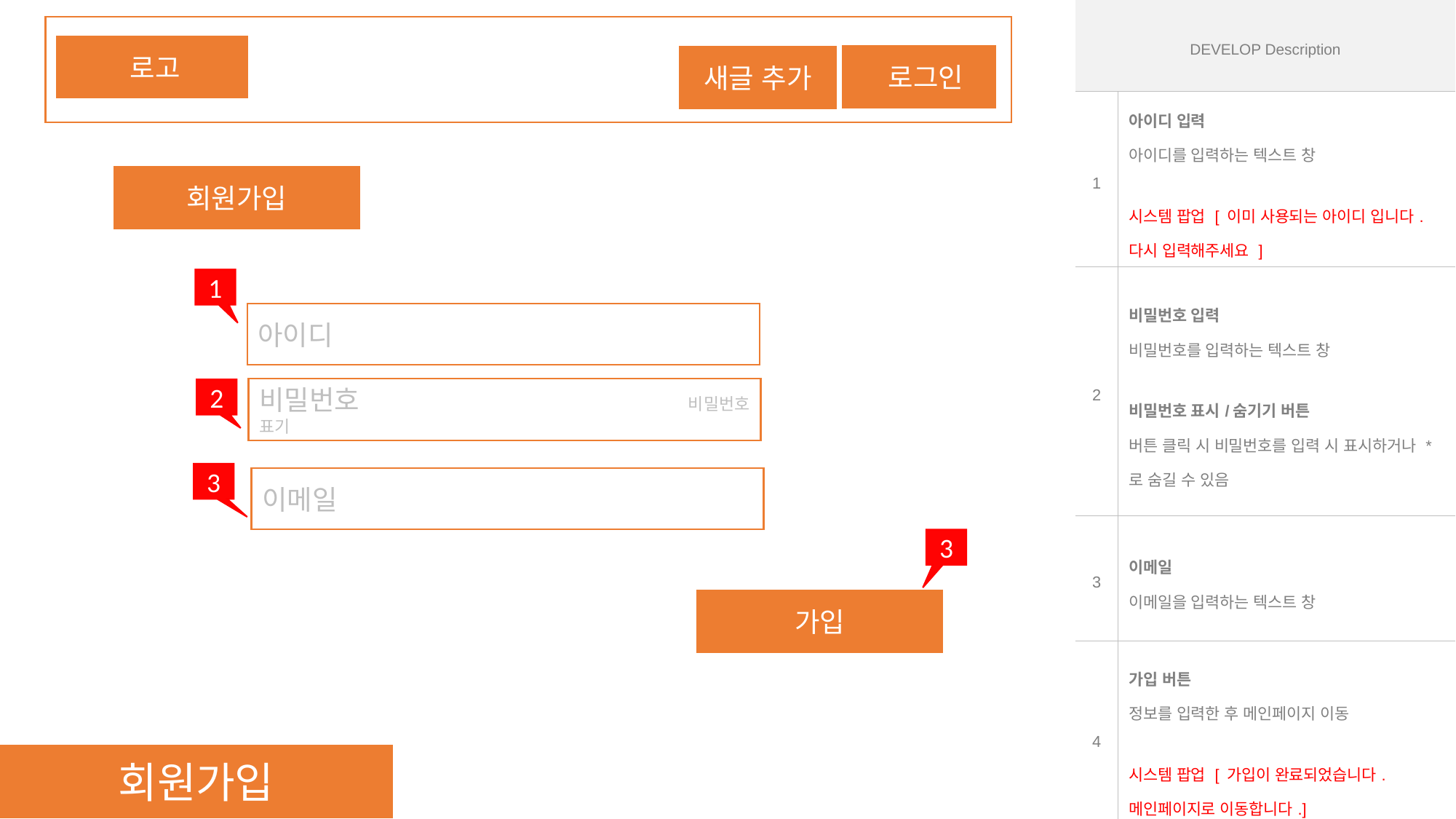

| DEVELOP Description |  |
| --- | --- |
| 1 | 아이디 입력 아이디를 입력하는 텍스트 창 시스템 팝업 [ 이미 사용되는 아이디 입니다. 다시 입력해주세요 ] |
| 2 | 비밀번호 입력 비밀번호를 입력하는 텍스트 창 비밀번호 표시/숨기기 버튼 버튼 클릭 시 비밀번호를 입력 시 표시하거나 \*로 숨길 수 있음 |
| 3 | 이메일 이메일을 입력하는 텍스트 창 |
| 4 | 가입 버튼 정보를 입력한 후 메인페이지 이동 시스템 팝업 [ 가입이 완료되었습니다. 메인페이지로 이동합니다.] |

로고
로고
 로그인
새글 추가
회원가입
1
아이디
비밀번호                                           비밀번호 표기
2

3
이메일
3
가입
회원가입